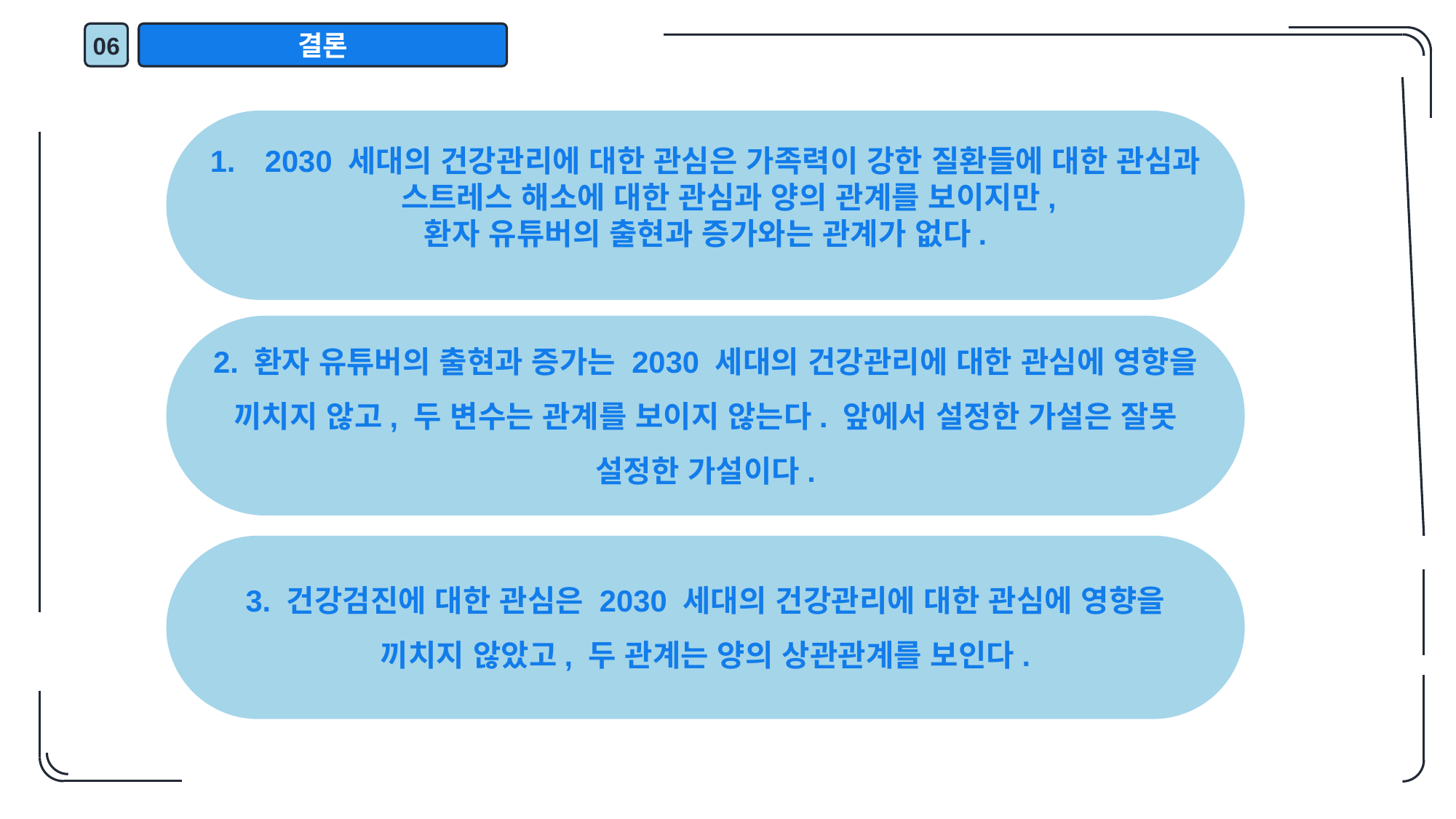

06
결론

2030 세대의 건강관리에 대한 관심은 가족력이 강한 질환들에 대한 관심과 스트레스 해소에 대한 관심과 양의 관계를 보이지만,
환자 유튜버의 출현과 증가와는 관계가 없다.

2. 환자 유튜버의 출현과 증가는 2030 세대의 건강관리에 대한 관심에 영향을 끼치지 않고, 두 변수는 관계를 보이지 않는다. 앞에서 설정한 가설은 잘못 설정한 가설이다.

3. 건강검진에 대한 관심은 2030 세대의 건강관리에 대한 관심에 영향을 끼치지 않았고, 두 관계는 양의 상관관계를 보인다.